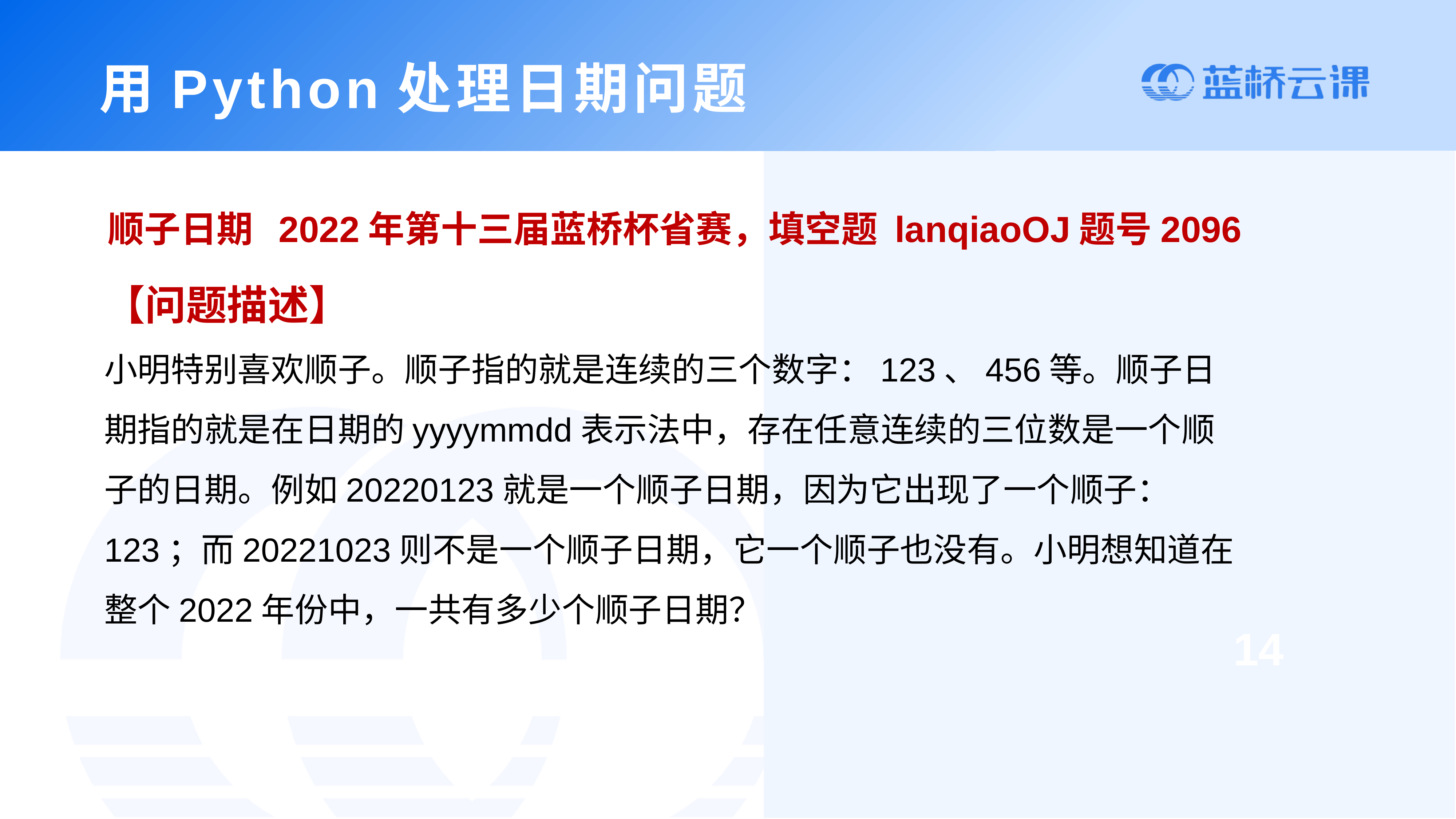

用Python处理日期问题
顺子日期  2022年第十三届蓝桥杯省赛，填空题 lanqiaoOJ题号2096
【问题描述】
小明特别喜欢顺子。顺子指的就是连续的三个数字：123、456等。顺子日期指的就是在日期的yyyymmdd表示法中，存在任意连续的三位数是一个顺子的日期。例如20220123就是一个顺子日期，因为它出现了一个顺子：123；而20221023则不是一个顺子日期，它一个顺子也没有。小明想知道在整个2022年份中，一共有多少个顺子日期？

14